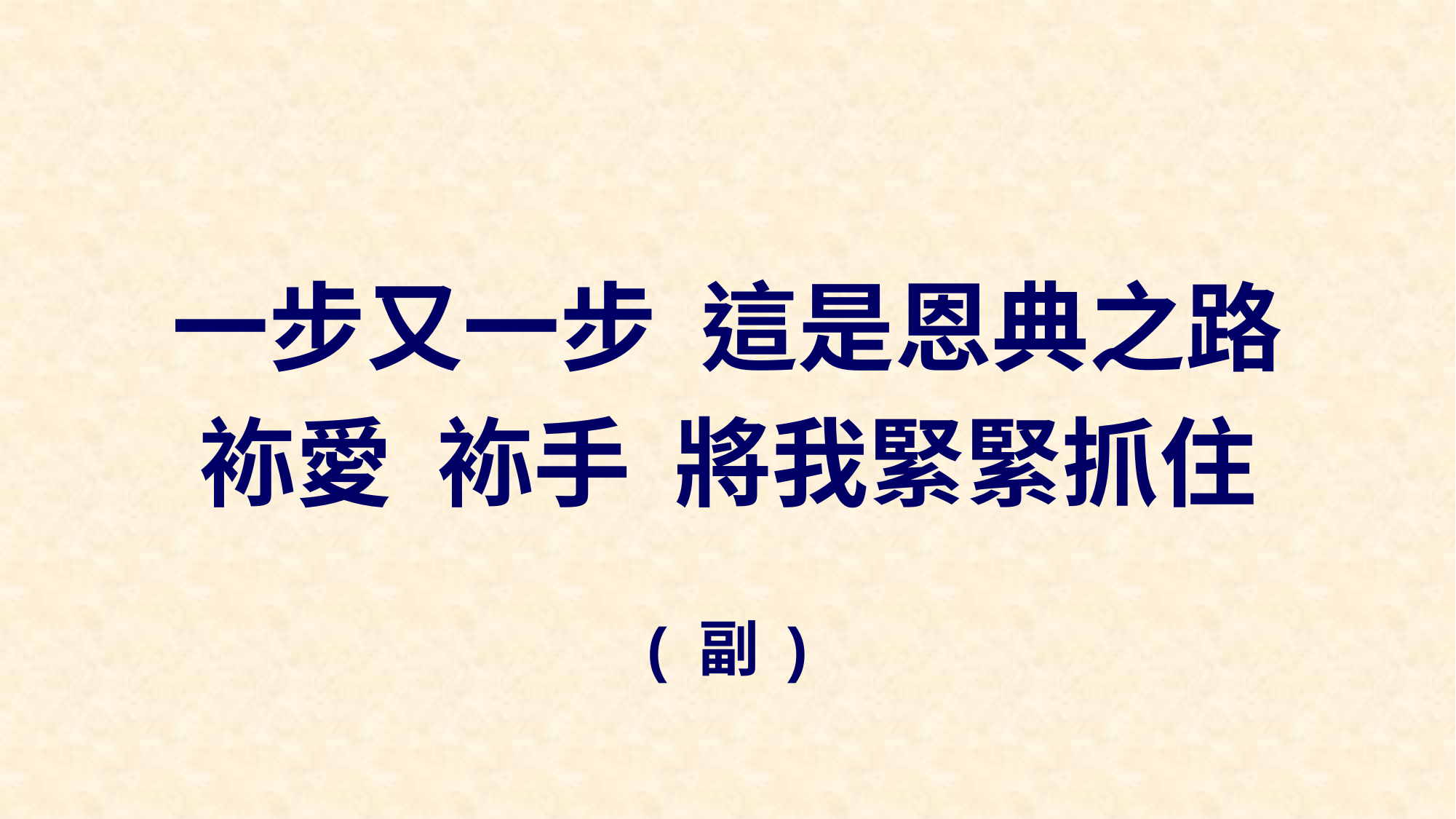

一步又一步  這是恩典之路
袮愛  袮手  將我緊緊抓住
( 副 )